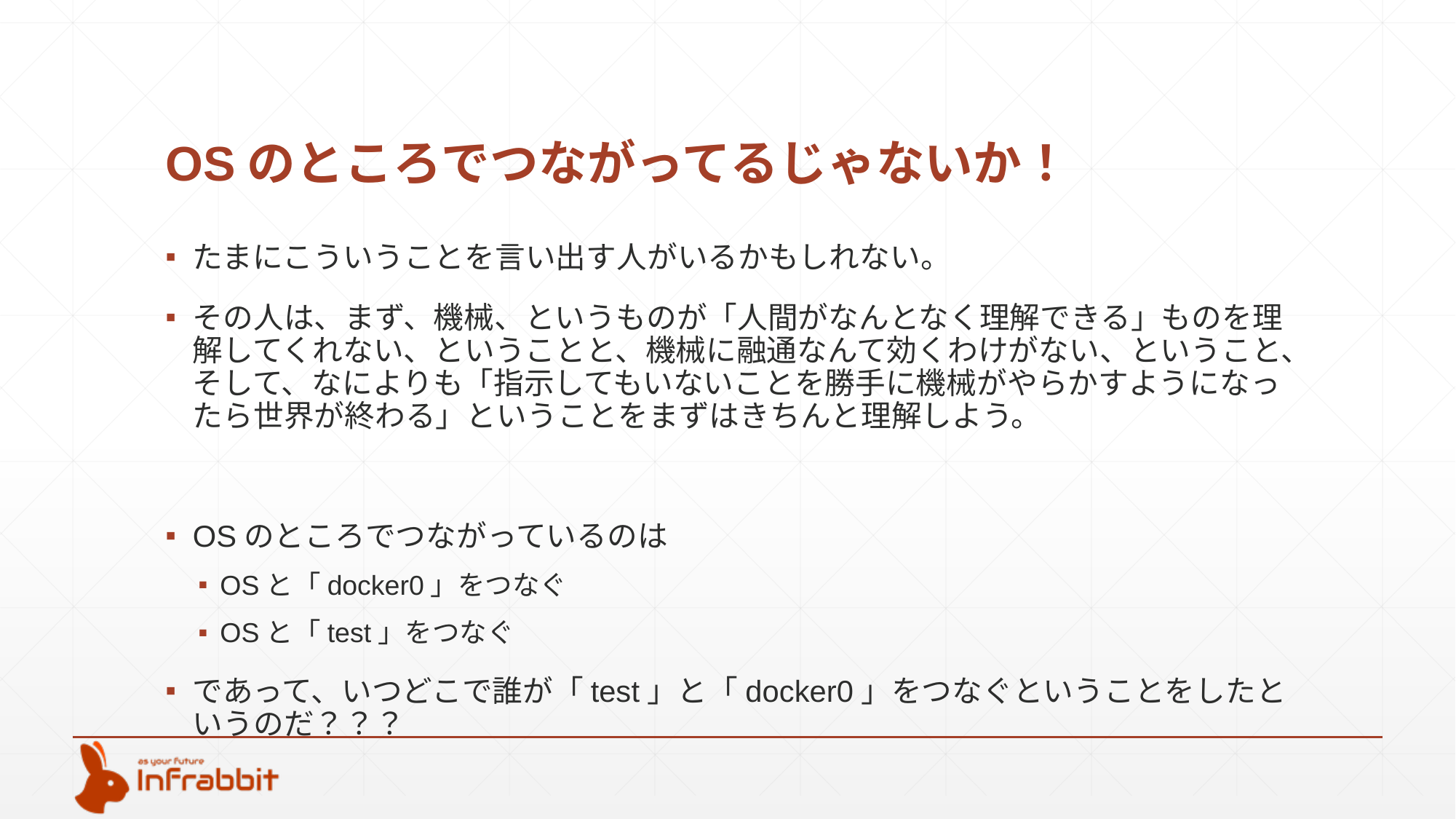

# OSのところでつながってるじゃないか！
たまにこういうことを言い出す人がいるかもしれない。
その人は、まず、機械、というものが「人間がなんとなく理解できる」ものを理解してくれない、ということと、機械に融通なんて効くわけがない、ということ、そして、なによりも「指示してもいないことを勝手に機械がやらかすようになったら世界が終わる」ということをまずはきちんと理解しよう。

OSのところでつながっているのは
OSと「docker0」をつなぐ
OSと「test」をつなぐ
であって、いつどこで誰が「test」と「docker0」をつなぐということをしたというのだ？？？